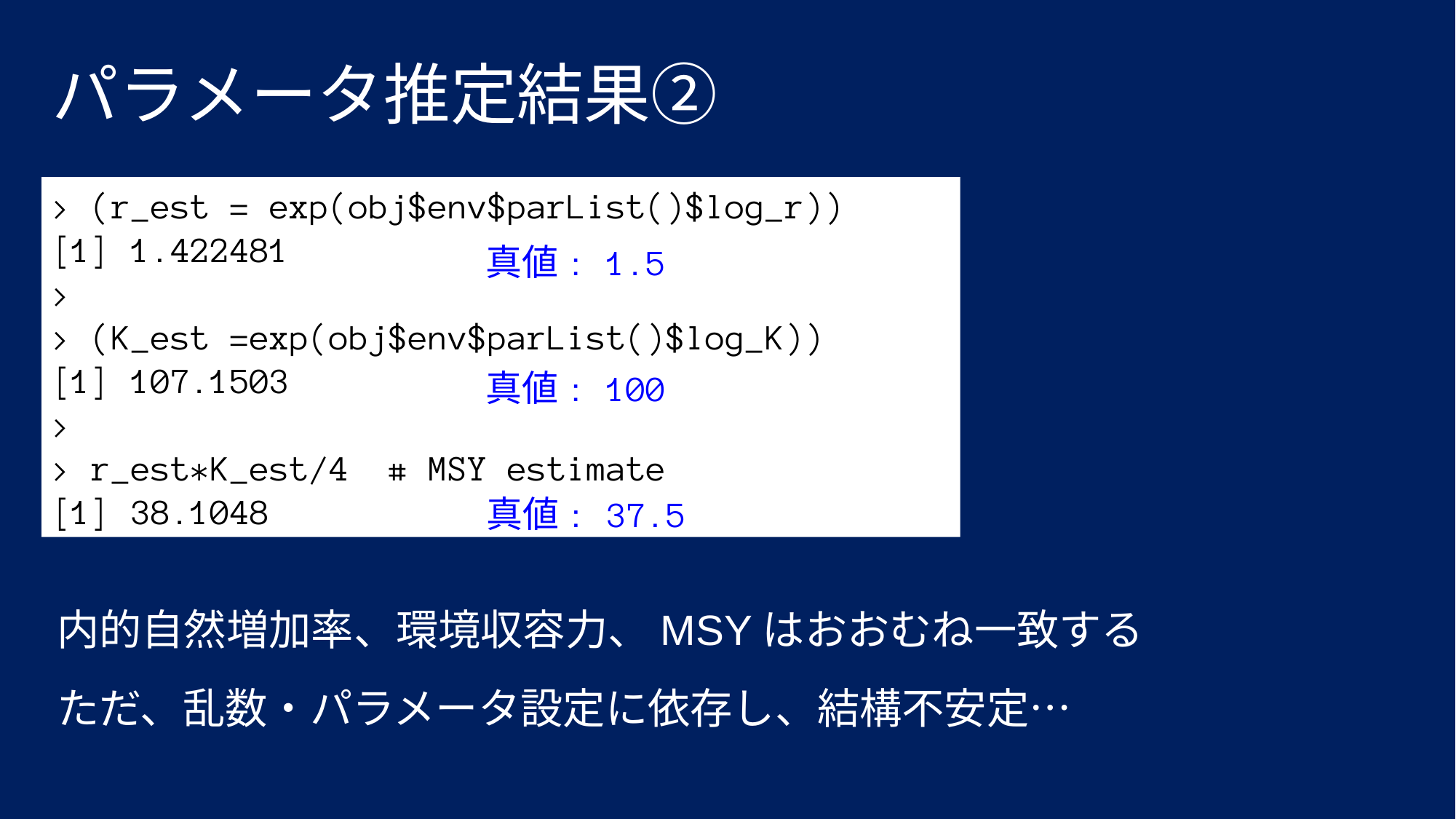

パラメータ推定結果②
> (r_est = exp(obj$env$parList()$log_r))
[1] 1.422481
>
> (K_est =exp(obj$env$parList()$log_K))
[1] 107.1503
>
> r_est*K_est/4  # MSY estimate
[1] 38.1048
真値: 1.5
真値: 100
真値: 37.5
内的自然増加率、環境収容力、MSYはおおむね一致する
ただ、乱数・パラメータ設定に依存し、結構不安定…